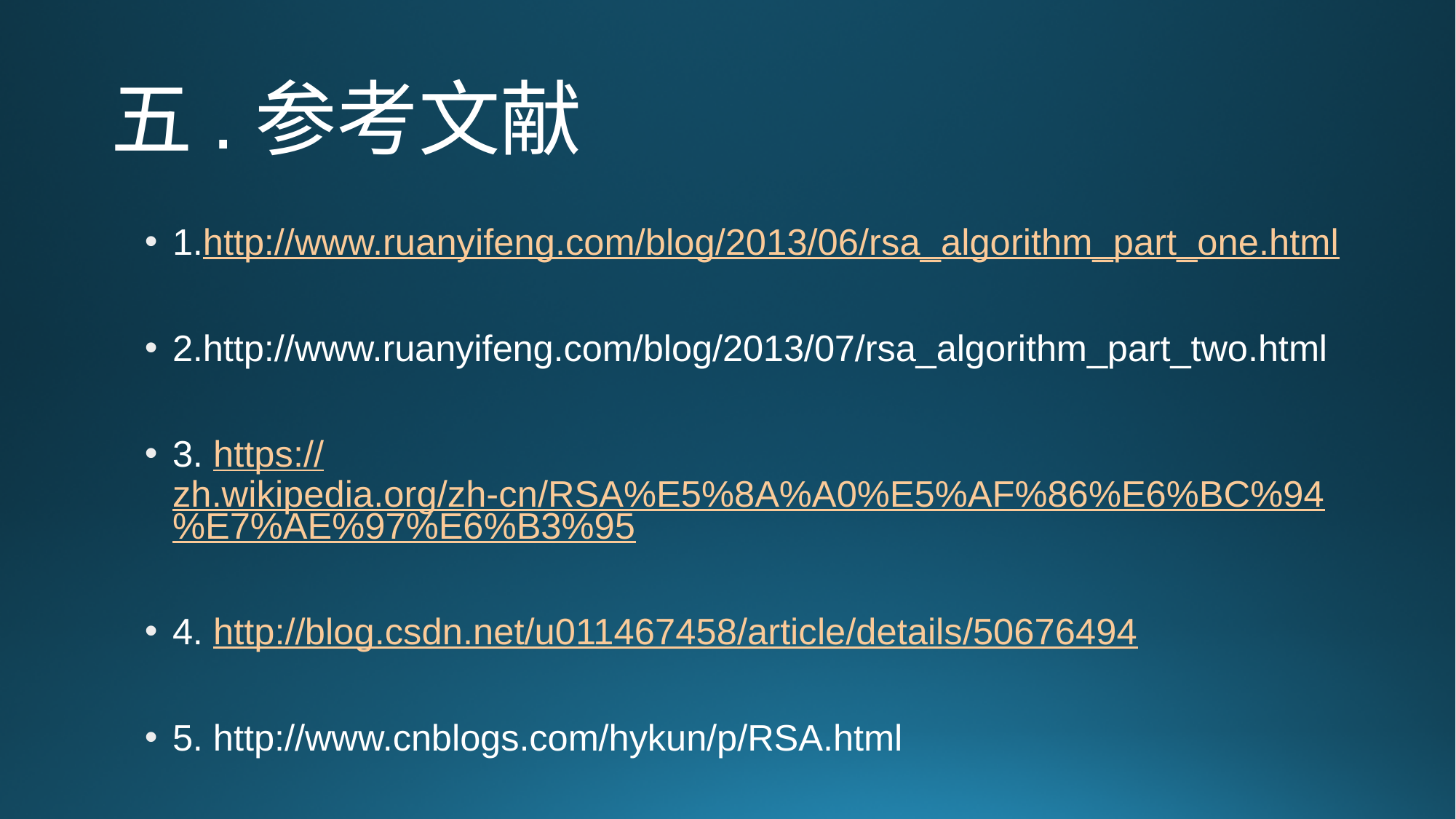

# 五.参考文献
1.http://www.ruanyifeng.com/blog/2013/06/rsa_algorithm_part_one.html

2.http://www.ruanyifeng.com/blog/2013/07/rsa_algorithm_part_two.html

3. https://zh.wikipedia.org/zh-cn/RSA%E5%8A%A0%E5%AF%86%E6%BC%94%E7%AE%97%E6%B3%95

4. http://blog.csdn.net/u011467458/article/details/50676494

5. http://www.cnblogs.com/hykun/p/RSA.html